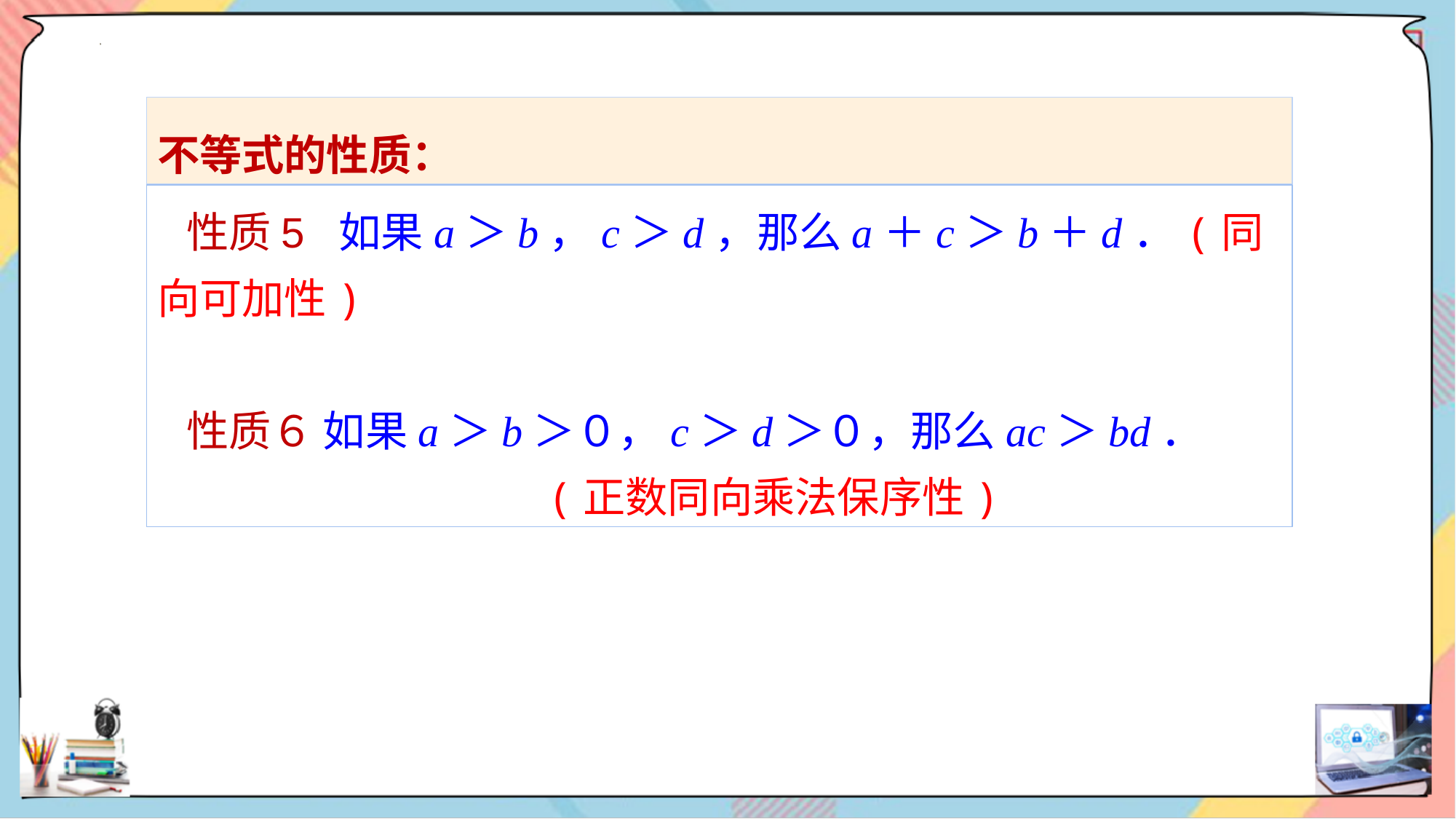

不等式的性质：
  性质5  如果a＞b，c＞d，那么a＋c＞b＋d．(同向可加性)

  性质６ 如果a＞b＞０，c＞d＞０，那么ac＞bd．
                                 (正数同向乘法保序性)